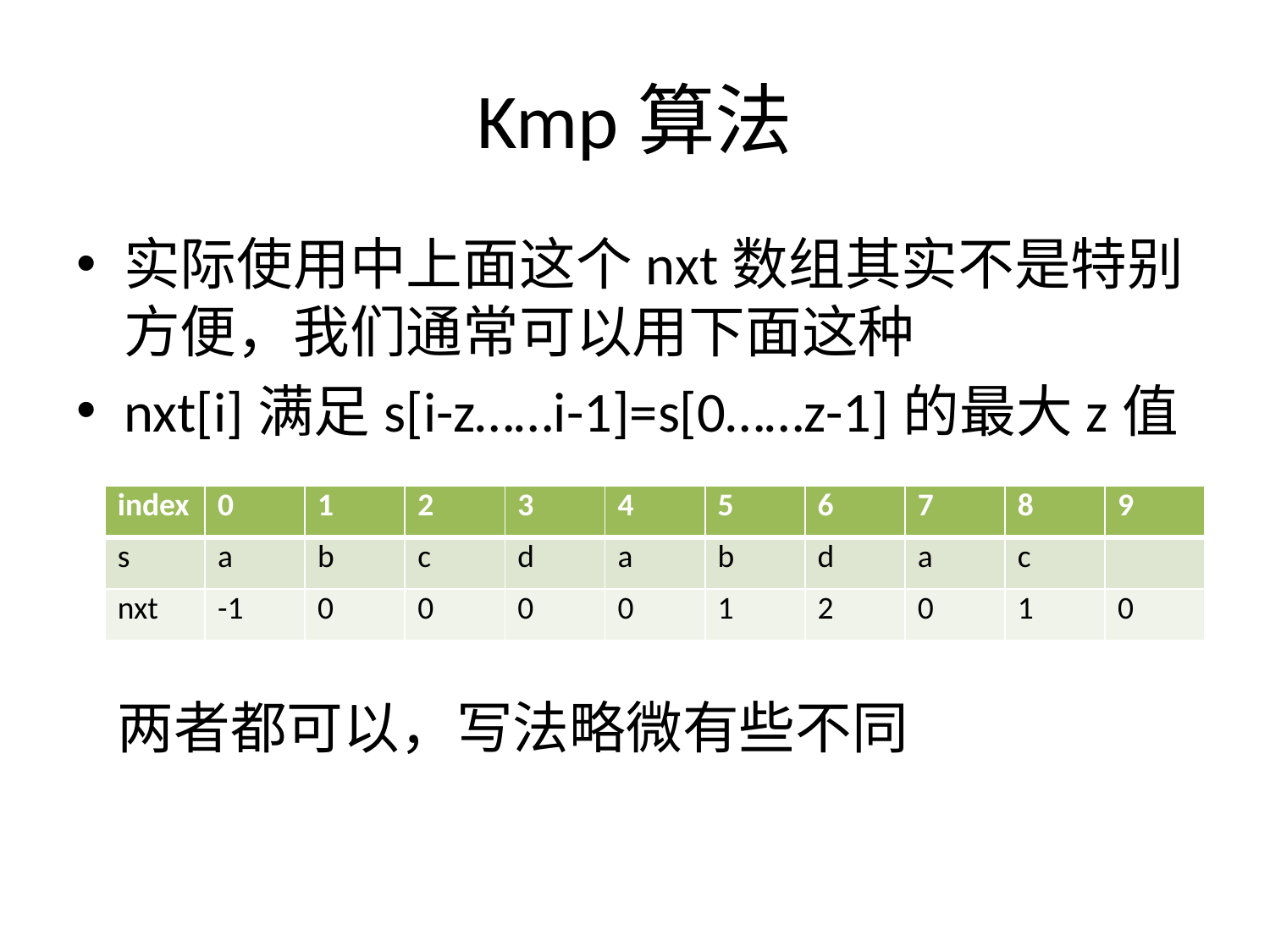

# Kmp算法
实际使用中上面这个nxt数组其实不是特别方便，我们通常可以用下面这种
nxt[i]满足s[i-z……i-1]=s[0……z-1]的最大z值
| index | 0 | 1 | 2 | 3 | 4 | 5 | 6 | 7 | 8 | 9 |
| --- | --- | --- | --- | --- | --- | --- | --- | --- | --- | --- |
| s | a | b | c | d | a | b | d | a | c |  |
| nxt | -1 | 0 | 0 | 0 | 0 | 1 | 2 | 0 | 1 | 0 |
两者都可以，写法略微有些不同